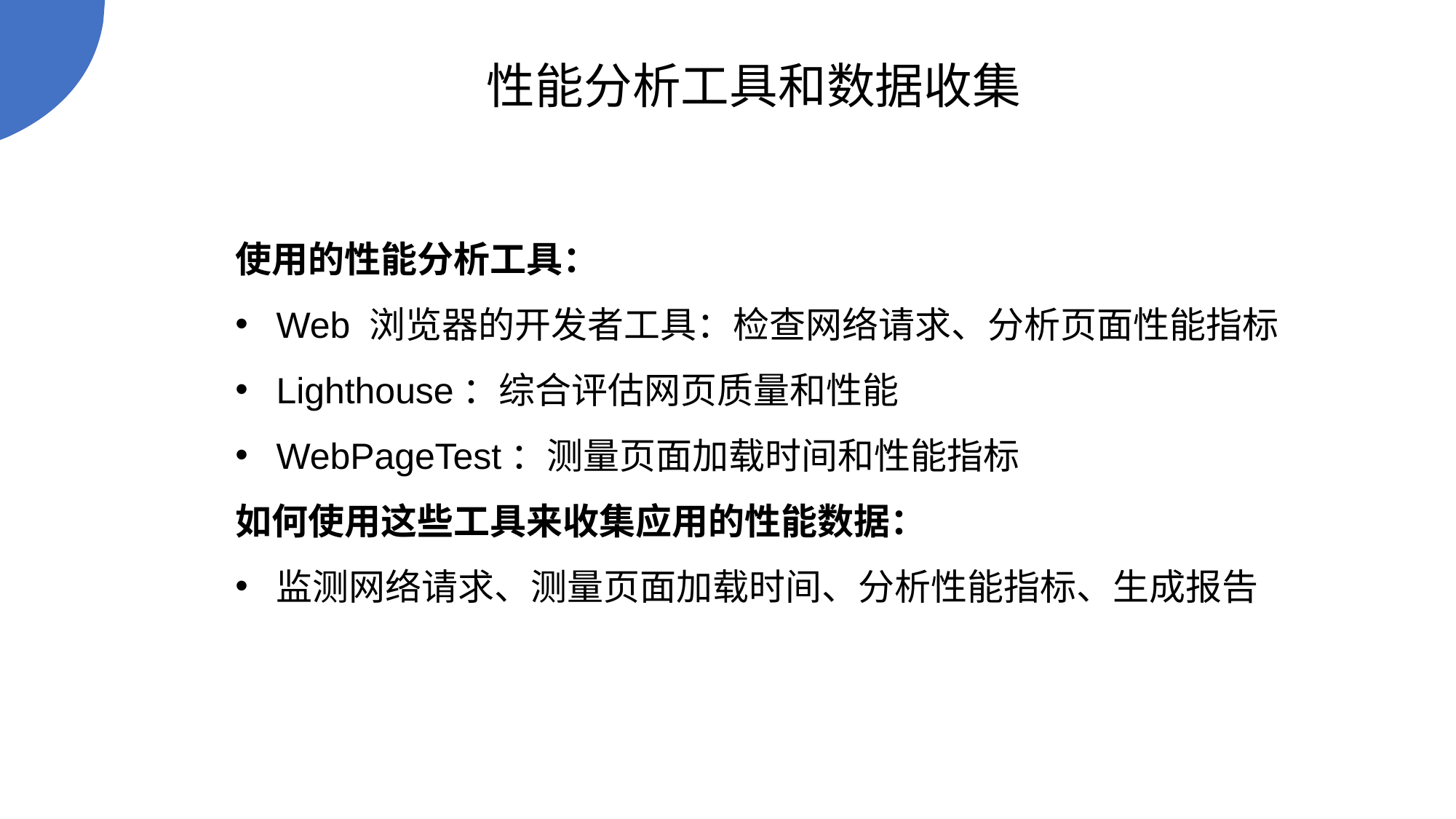

性能分析工具和数据收集
使用的性能分析工具：
Web 浏览器的开发者工具：检查网络请求、分析页面性能指标
Lighthouse：综合评估网页质量和性能
WebPageTest：测量页面加载时间和性能指标
如何使用这些工具来收集应用的性能数据：
监测网络请求、测量页面加载时间、分析性能指标、生成报告